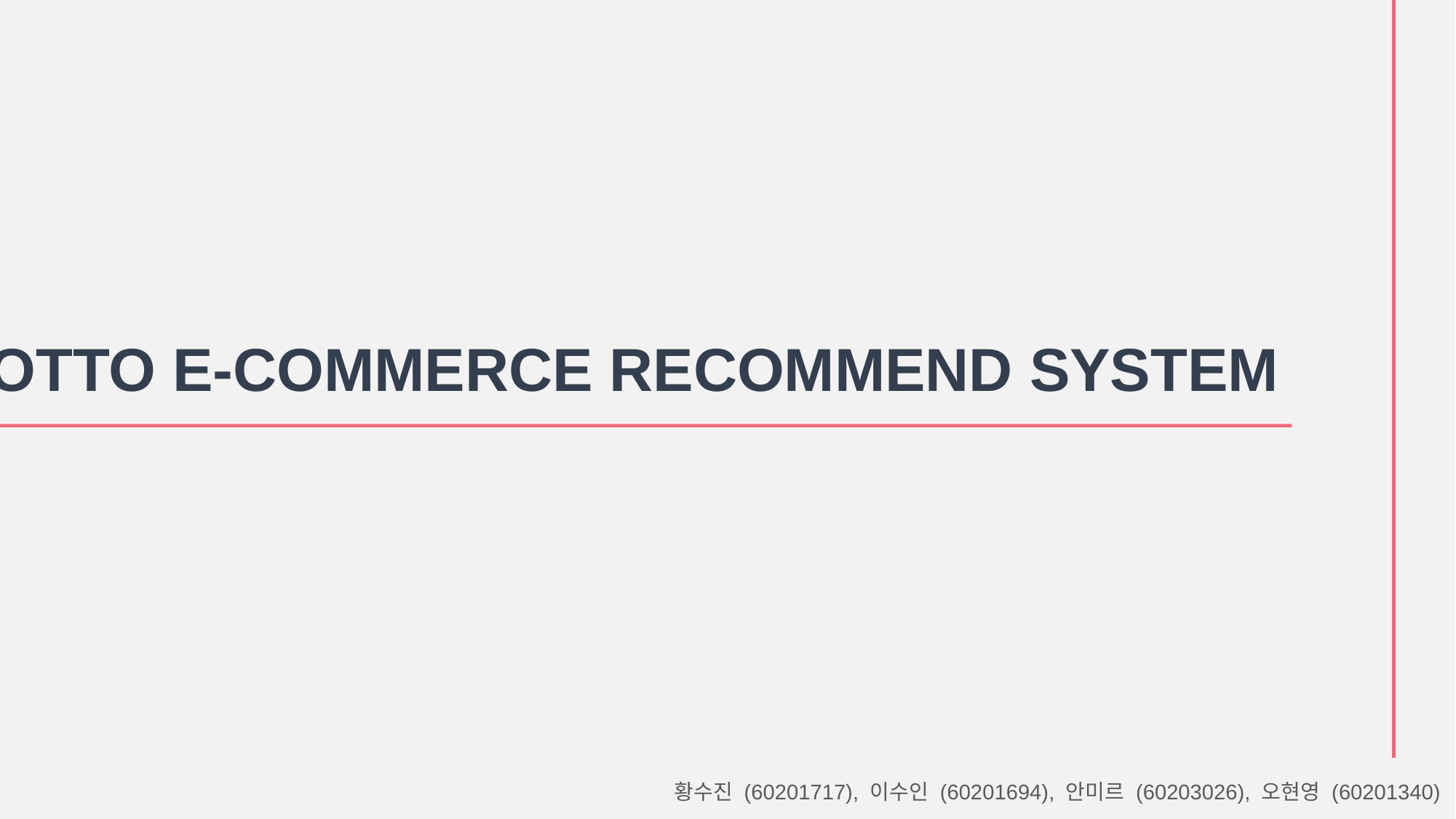

OTTO E-COMMERCE RECOMMEND SYSTEM
황수진 (60201717), 이수인 (60201694), 안미르 (60203026), 오현영 (60201340)